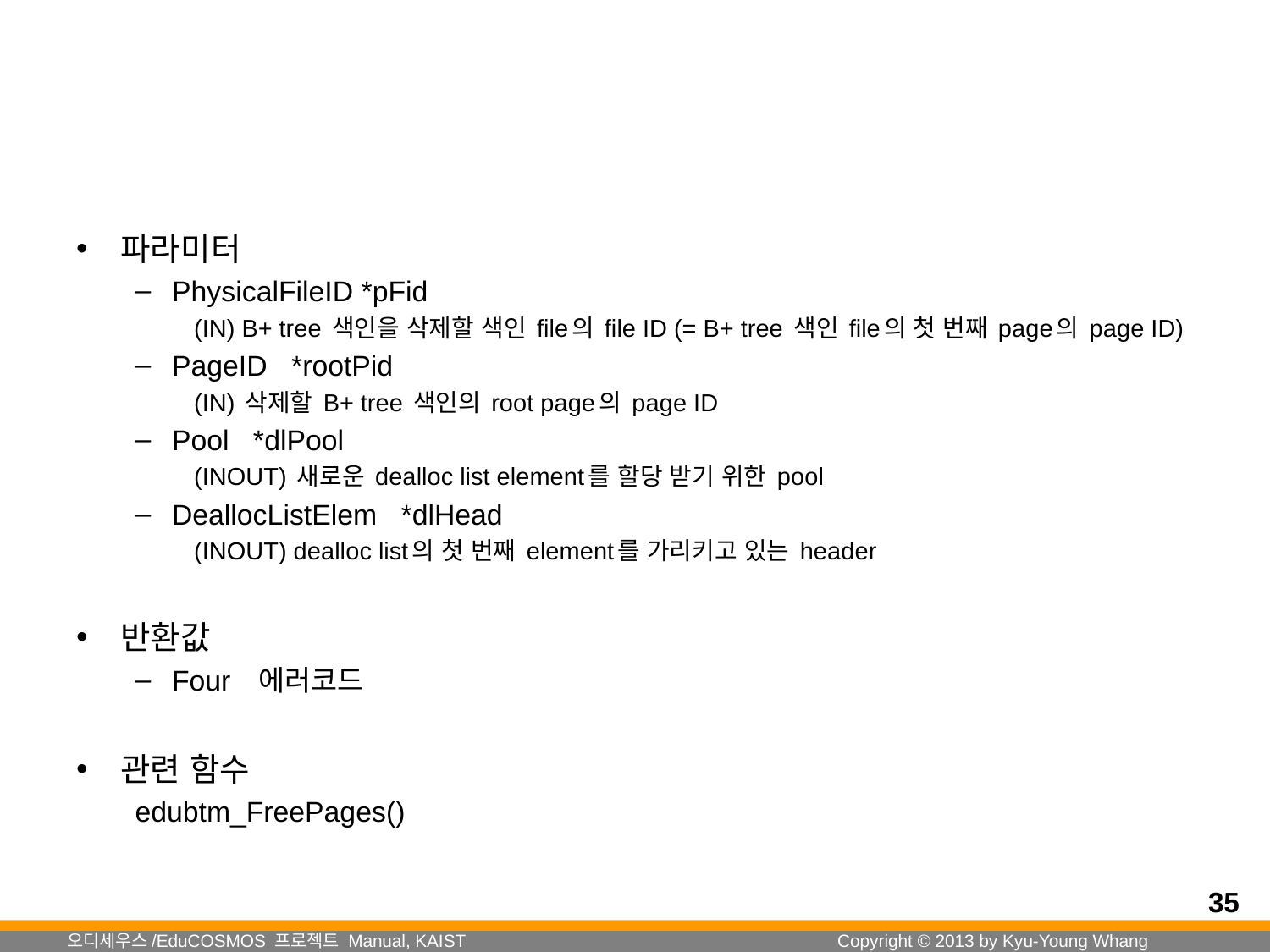

#
파라미터
PhysicalFileID *pFid
(IN) B+ tree 색인을 삭제할 색인 file의 file ID (= B+ tree 색인 file의 첫 번째 page의 page ID)
PageID   *rootPid
(IN) 삭제할 B+ tree 색인의 root page의 page ID
Pool   *dlPool
(INOUT) 새로운 dealloc list element를 할당 받기 위한 pool
DeallocListElem   *dlHead
(INOUT) dealloc list의 첫 번째 element를 가리키고 있는 header

반환값
Four   에러코드

관련 함수
edubtm_FreePages()